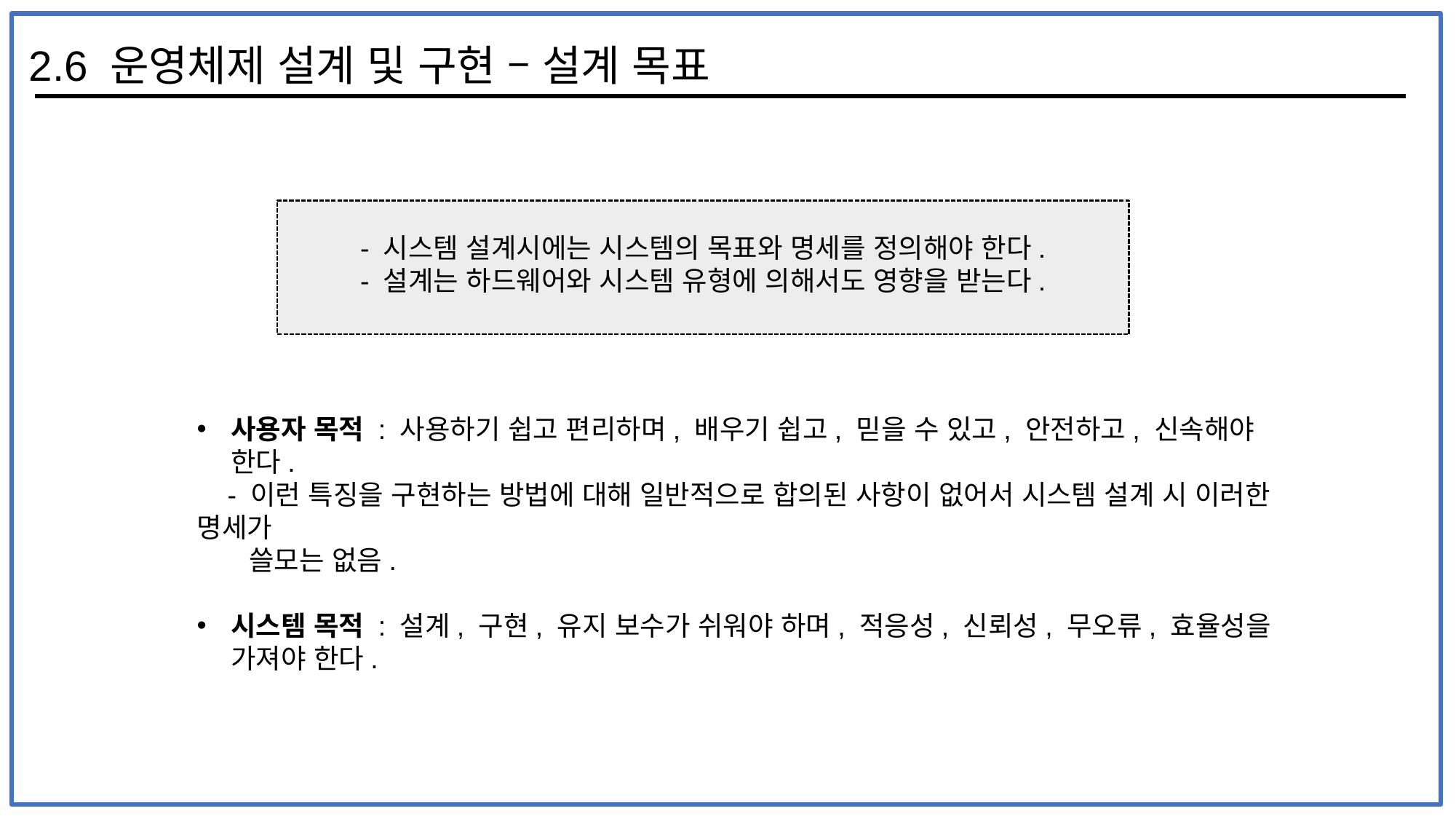

2.6 운영체제 설계 및 구현 – 설계 목표
- 시스템 설계시에는 시스템의 목표와 명세를 정의해야 한다.
- 설계는 하드웨어와 시스템 유형에 의해서도 영향을 받는다.

사용자 목적 : 사용하기 쉽고 편리하며, 배우기 쉽고, 믿을 수 있고, 안전하고, 신속해야 한다.
    - 이런 특징을 구현하는 방법에 대해 일반적으로 합의된 사항이 없어서 시스템 설계 시 이러한 명세가
      쓸모는 없음.

시스템 목적 : 설계, 구현, 유지 보수가 쉬워야 하며, 적응성, 신뢰성, 무오류, 효율성을 가져야 한다.